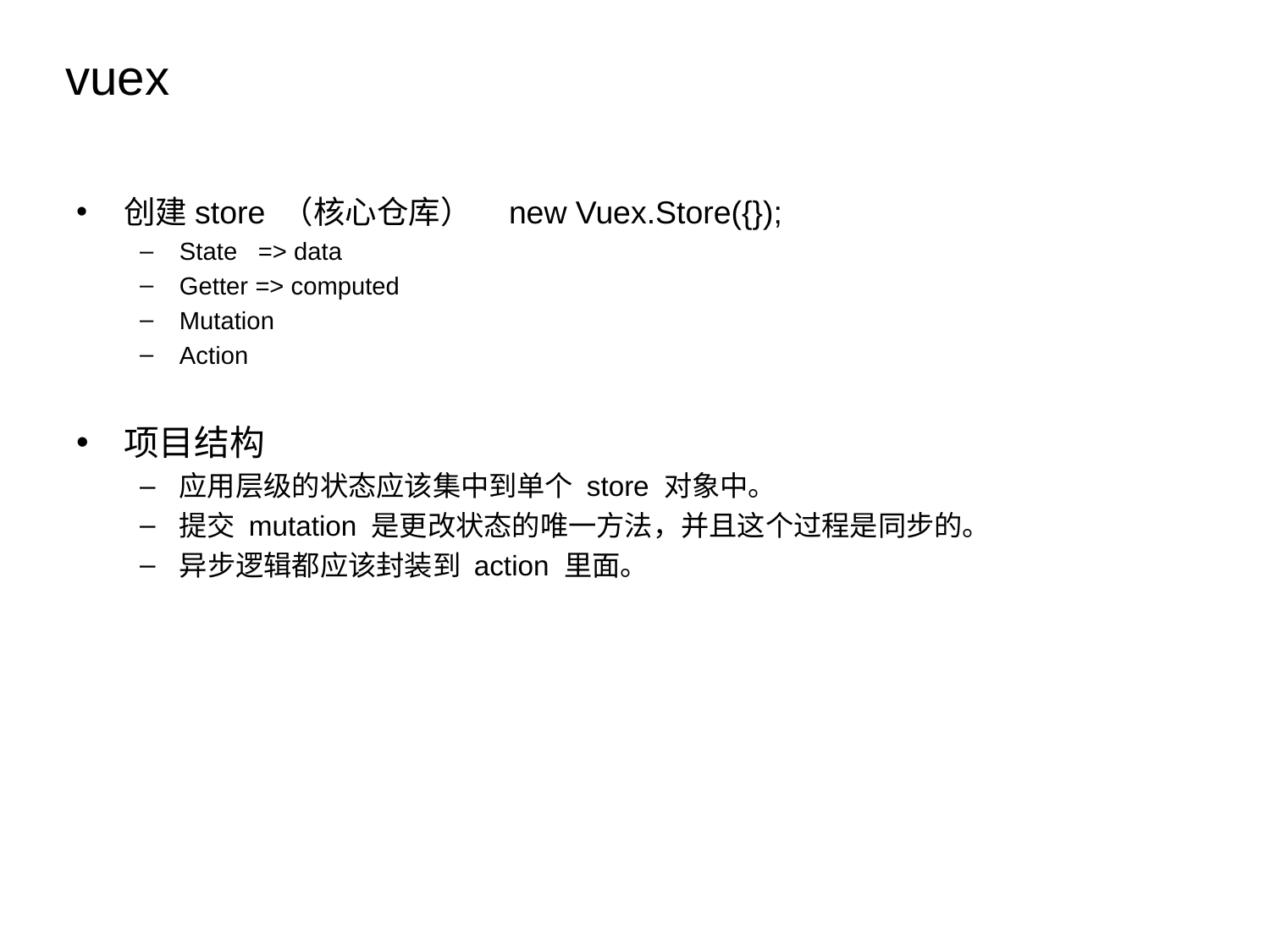

vuex
创建store （核心仓库）    new Vuex.Store({});
State   => data
Getter => computed
Mutation
Action

项目结构
应用层级的状态应该集中到单个 store 对象中。
提交 mutation 是更改状态的唯一方法，并且这个过程是同步的。
异步逻辑都应该封装到 action 里面。